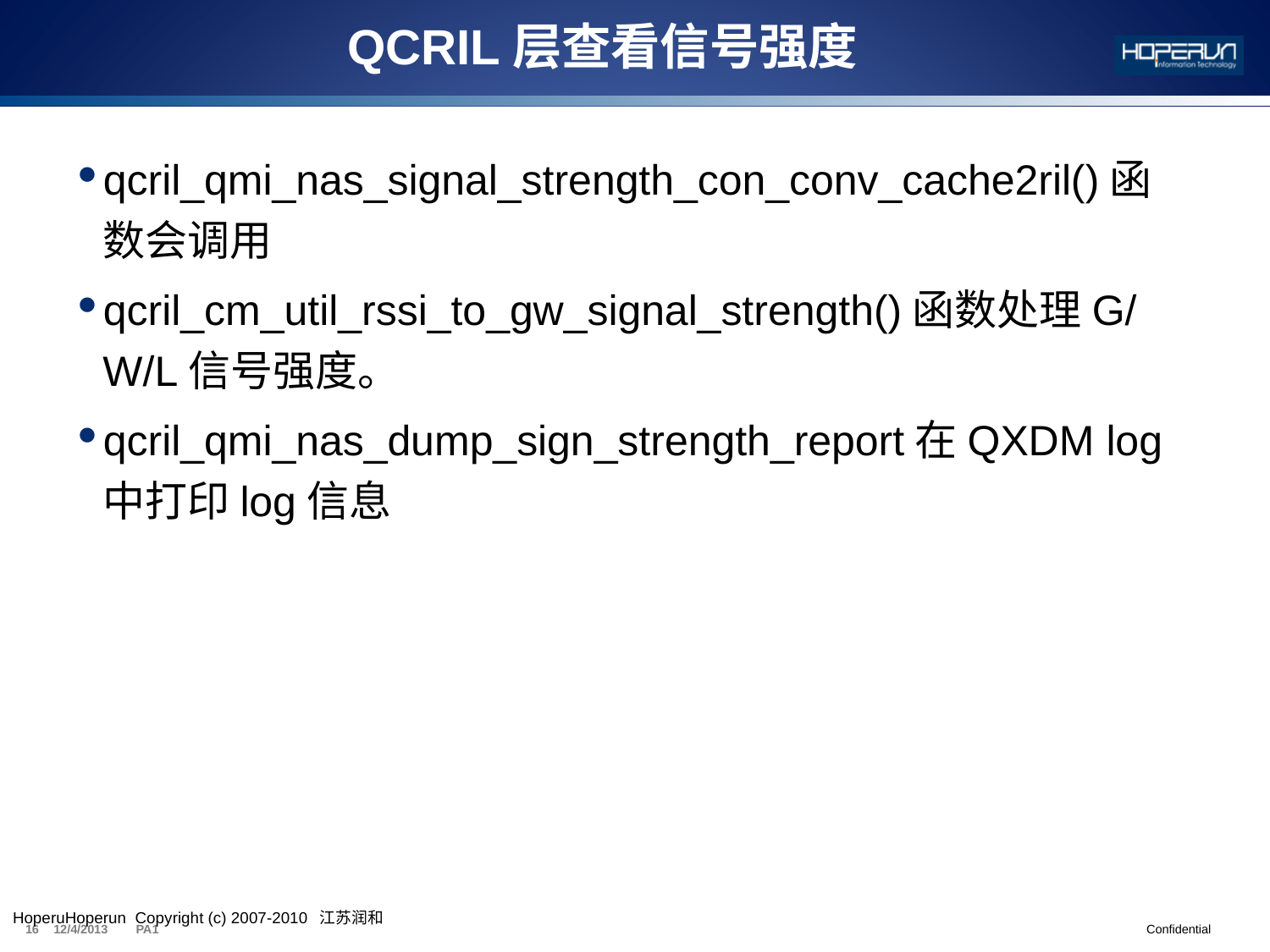

# QCRIL层查看信号强度
qcril_qmi_nas_signal_strength_con_conv_cache2ril()函数会调用
qcril_cm_util_rssi_to_gw_signal_strength()函数处理G/W/L信号强度。
qcril_qmi_nas_dump_sign_strength_report在QXDM log中打印log信息
HoperuHoperun  Copyright (c) 2007-2010  江苏润和